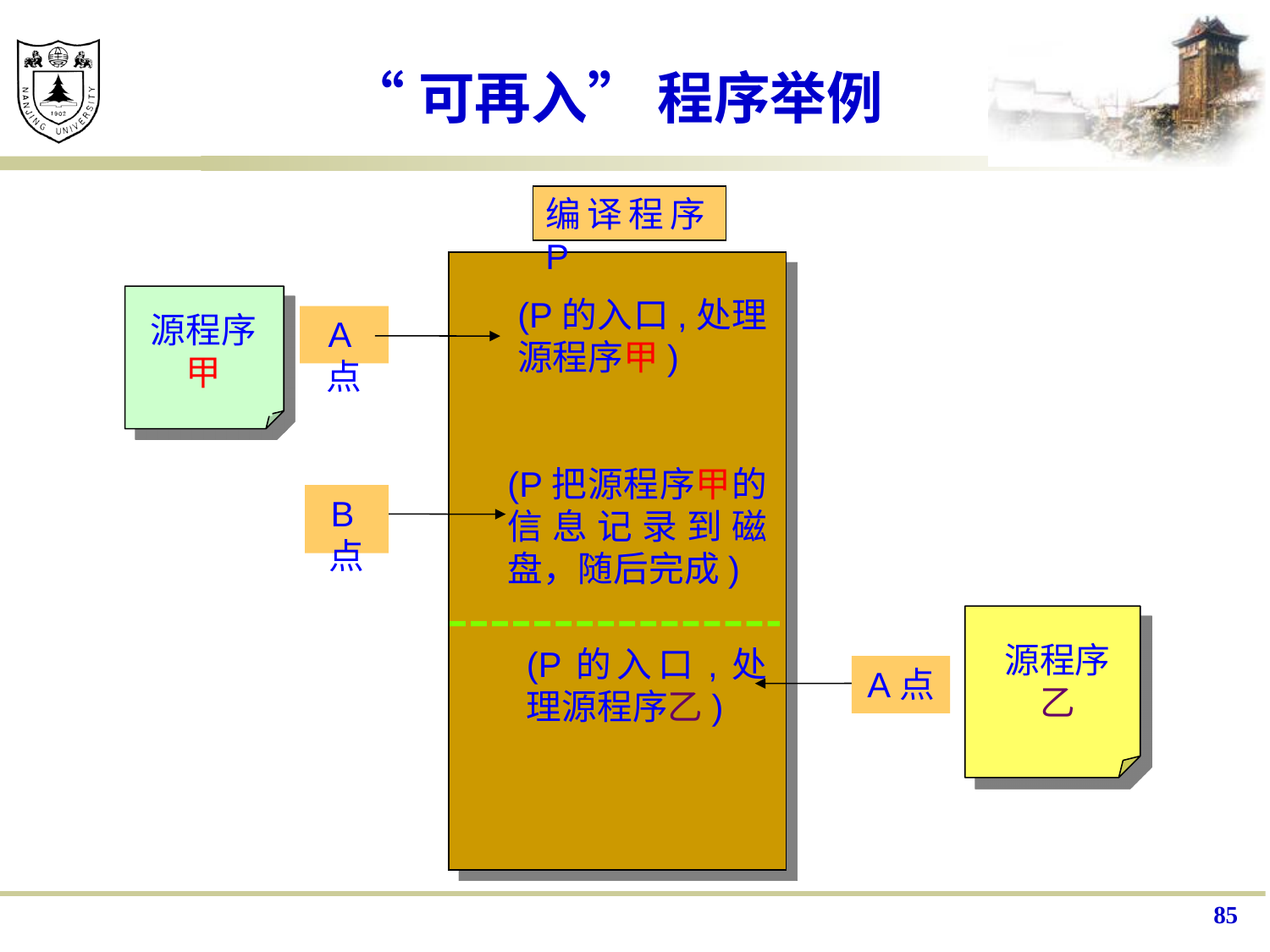

# “可再入” 程序举例

编译程序P

源程序甲
A点
(P把源程序甲的信息记录到磁盘，随后完成)
B点

源程序乙
(P的入口,处理源程序乙)
(P的入口,处理源程序甲)

A点

85